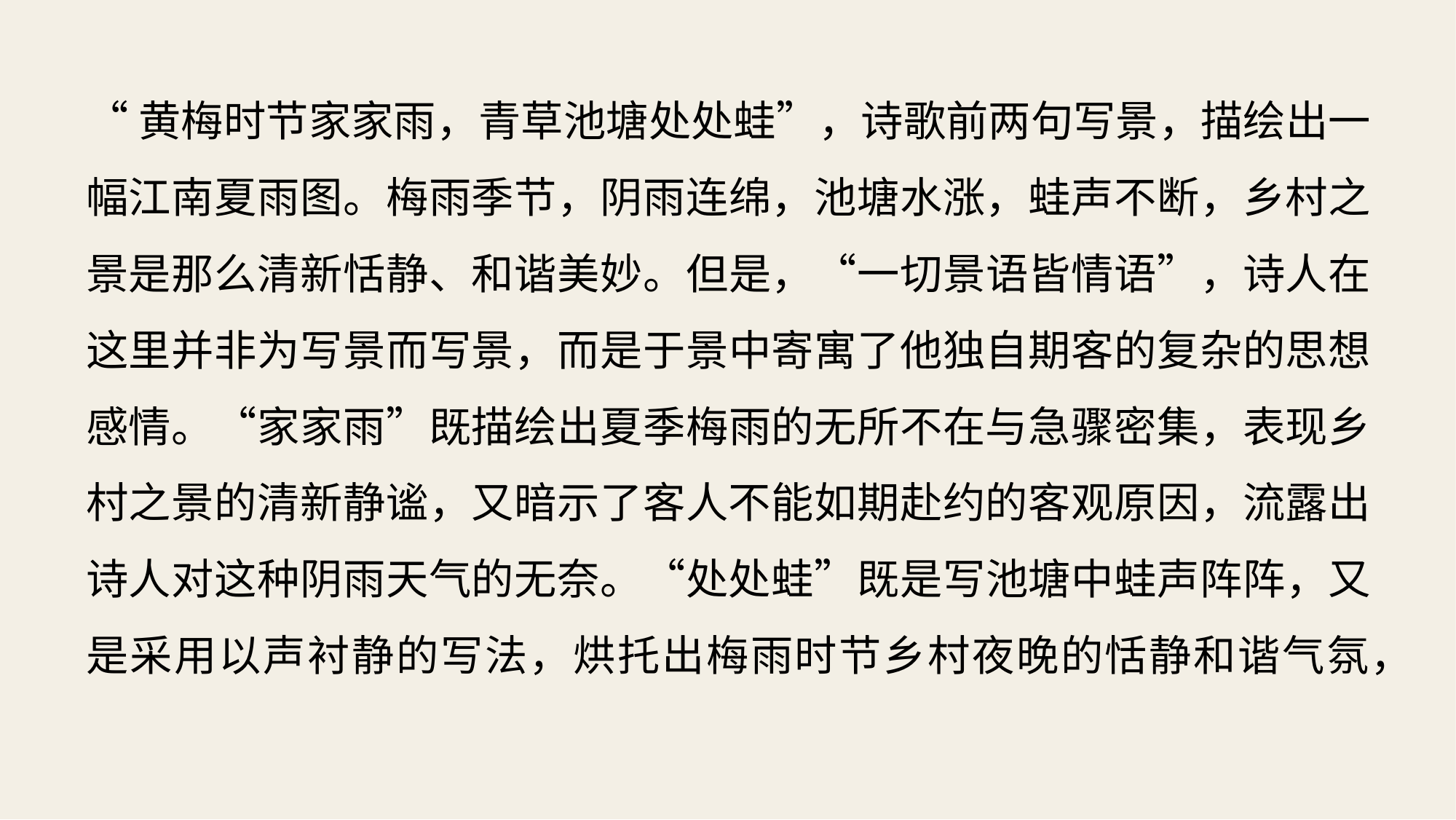

“黄梅时节家家雨，青草池塘处处蛙”，诗歌前两句写景，描绘出一幅江南夏雨图。梅雨季节，阴雨连绵，池塘水涨，蛙声不断，乡村之景是那么清新恬静、和谐美妙。但是，“一切景语皆情语”，诗人在这里并非为写景而写景，而是于景中寄寓了他独自期客的复杂的思想感情。“家家雨”既描绘出夏季梅雨的无所不在与急骤密集，表现乡村之景的清新静谧，又暗示了客人不能如期赴约的客观原因，流露出诗人对这种阴雨天气的无奈。“处处蛙”既是写池塘中蛙声阵阵，又是采用以声衬静的写法，烘托出梅雨时节乡村夜晚的恬静和谐气氛，